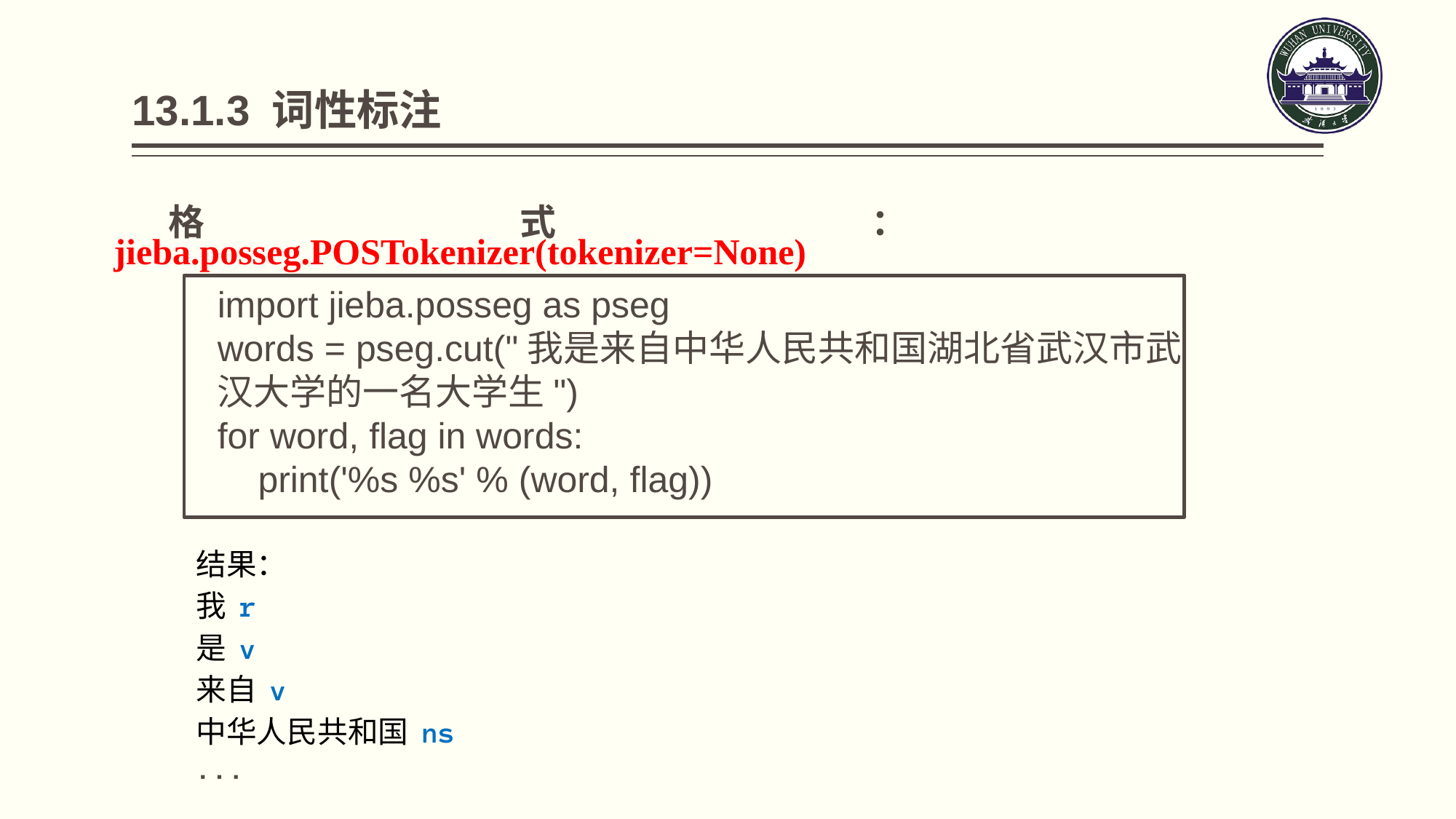

# 13.1.3 词性标注
格式：jieba.posseg.POSTokenizer(tokenizer=None)

import jieba.posseg as pseg
words = pseg.cut("我是来自中华人民共和国湖北省武汉市武汉大学的一名大学生")
for word, flag in words:
    print('%s %s' % (word, flag))
结果：
我 r
是 v
来自 v
中华人民共和国 ns
···